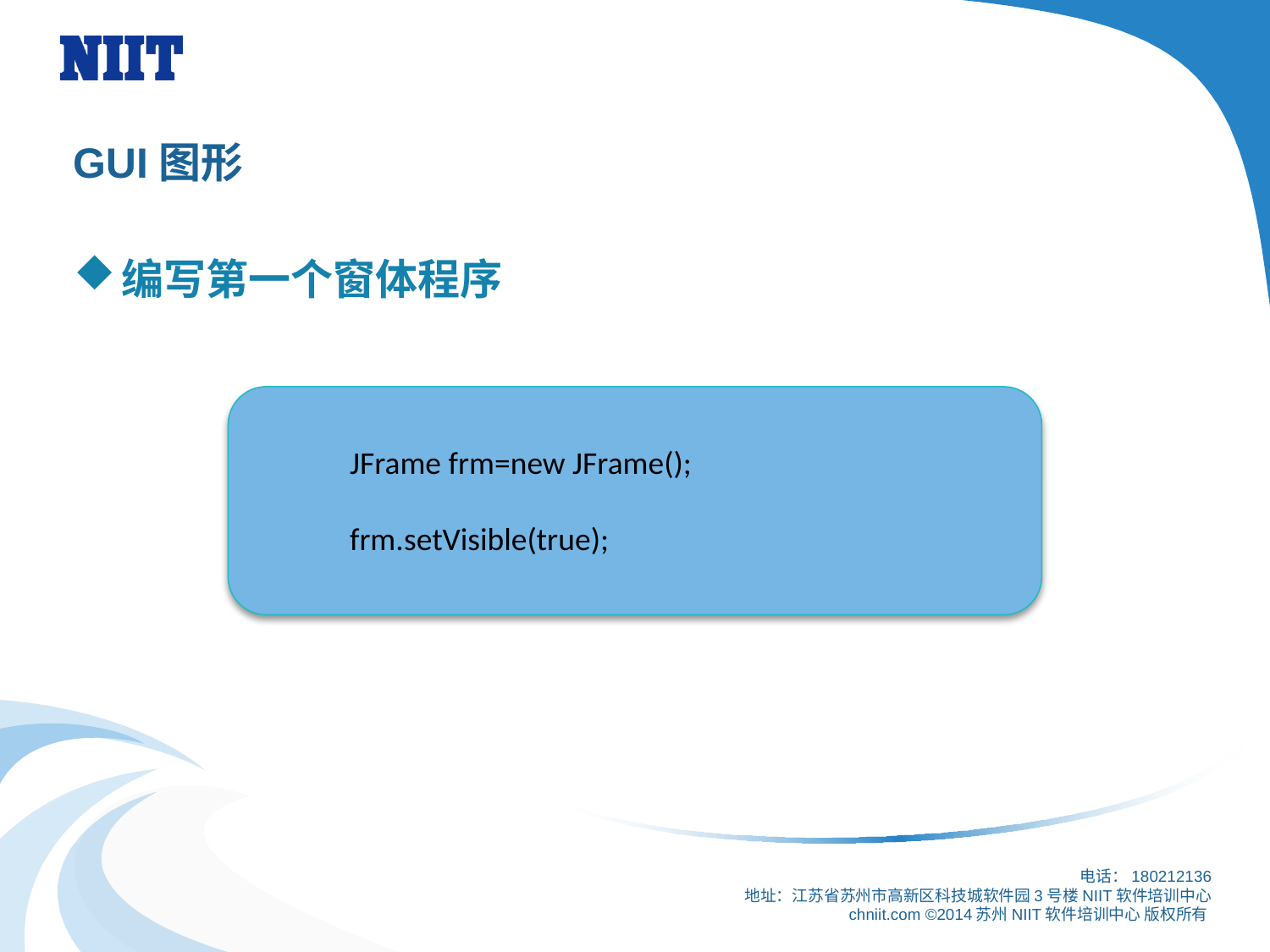

# GUI图形
编写第一个窗体程序

JFrame frm=new JFrame();

frm.setVisible(true);